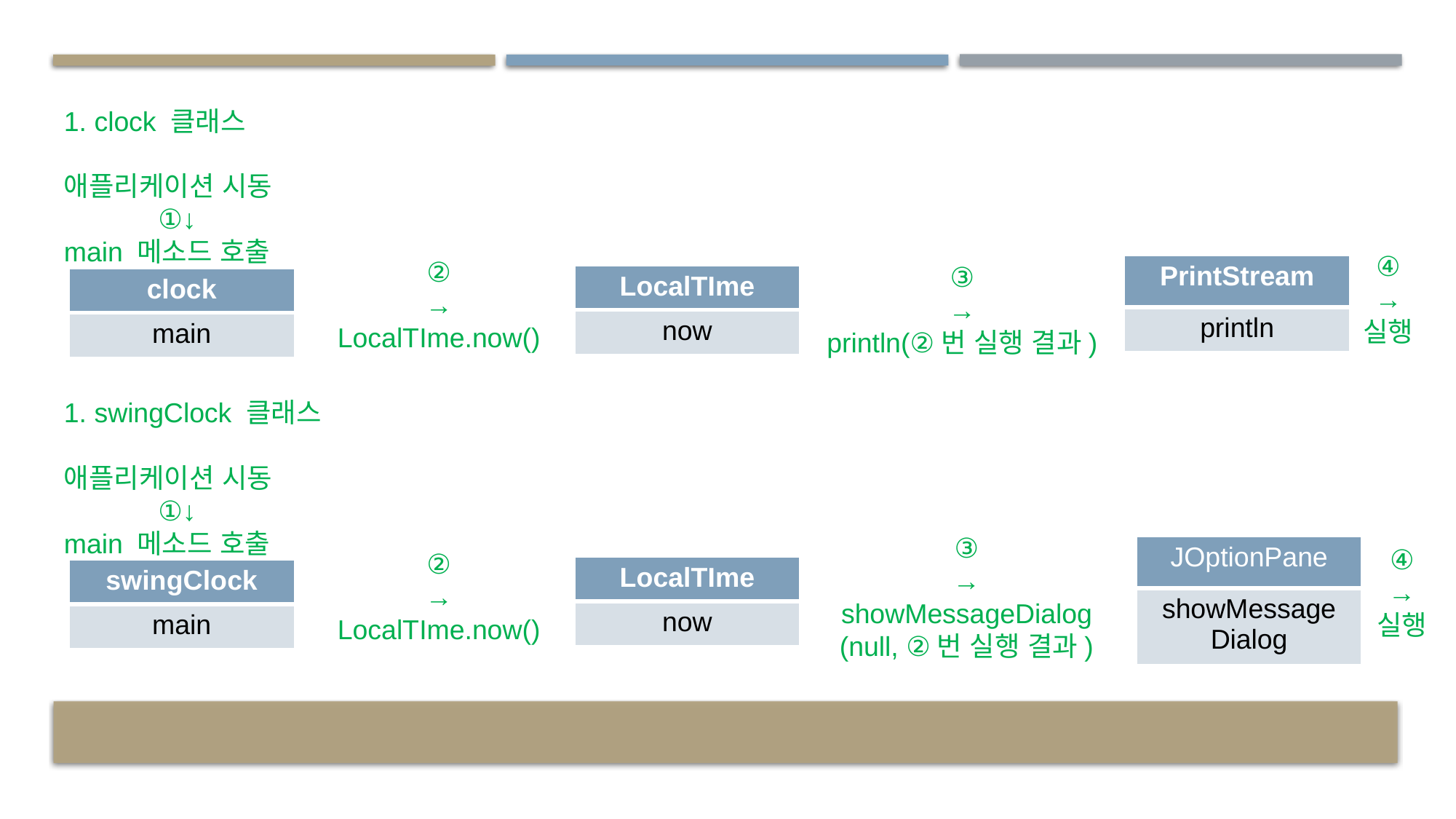

1. clock 클래스
애플리케이션 시동
①↓
main 메소드 호출
④
→
실행
②
→
LocalTIme.now()
③
→
println(②번 실행 결과)
| PrintStream |
| --- |
| println |
| LocalTIme |
| --- |
| now |
| clock |
| --- |
| main |
1. swingClock 클래스
애플리케이션 시동
①↓
main 메소드 호출
③
→
showMessageDialog
(null, ②번 실행 결과)
| JOptionPane |
| --- |
| showMessage Dialog |
④
→
실행
②
→
LocalTIme.now()
| LocalTIme |
| --- |
| now |
| swingClock |
| --- |
| main |